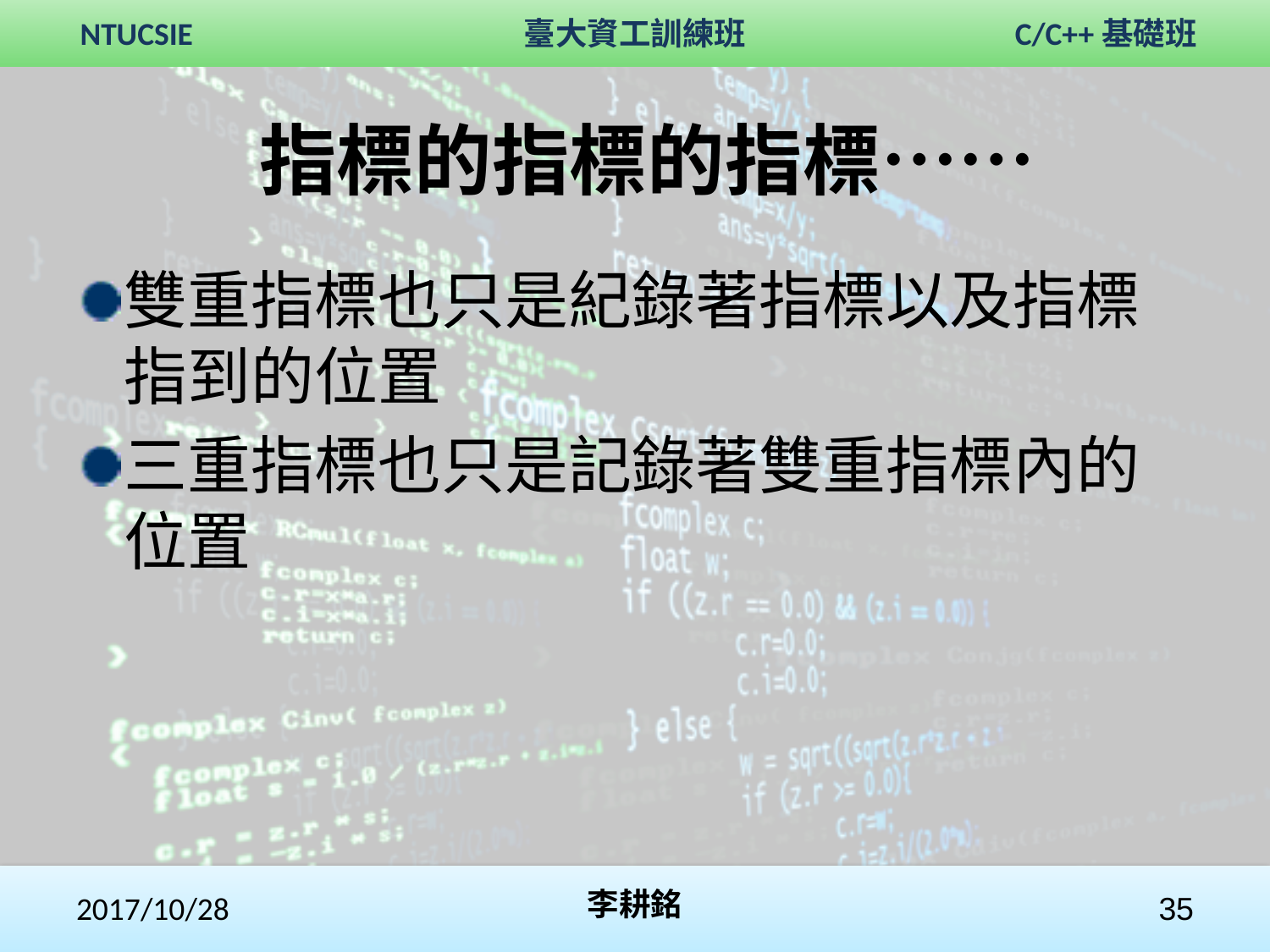

# 指標的指標的指標……
雙重指標也只是紀錄著指標以及指標指到的位置
三重指標也只是記錄著雙重指標內的位置
2017/10/28
李耕銘
35